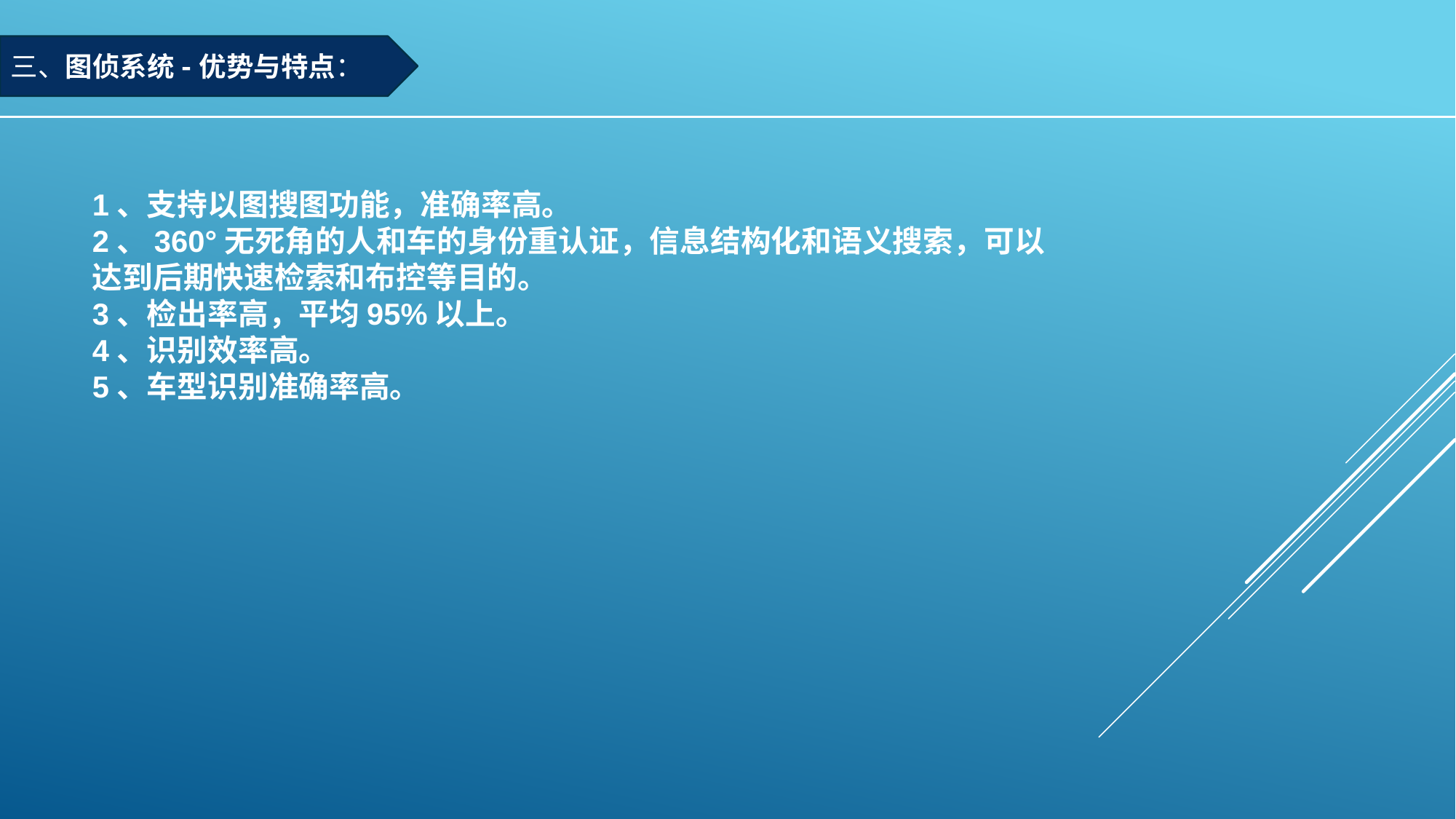

三、图侦系统-优势与特点：
1、支持以图搜图功能，准确率高。
2、360°无死角的人和车的身份重认证，信息结构化和语义搜索，可以达到后期快速检索和布控等目的。
3、检出率高，平均95%以上。
4、识别效率高。
5、车型识别准确率高。